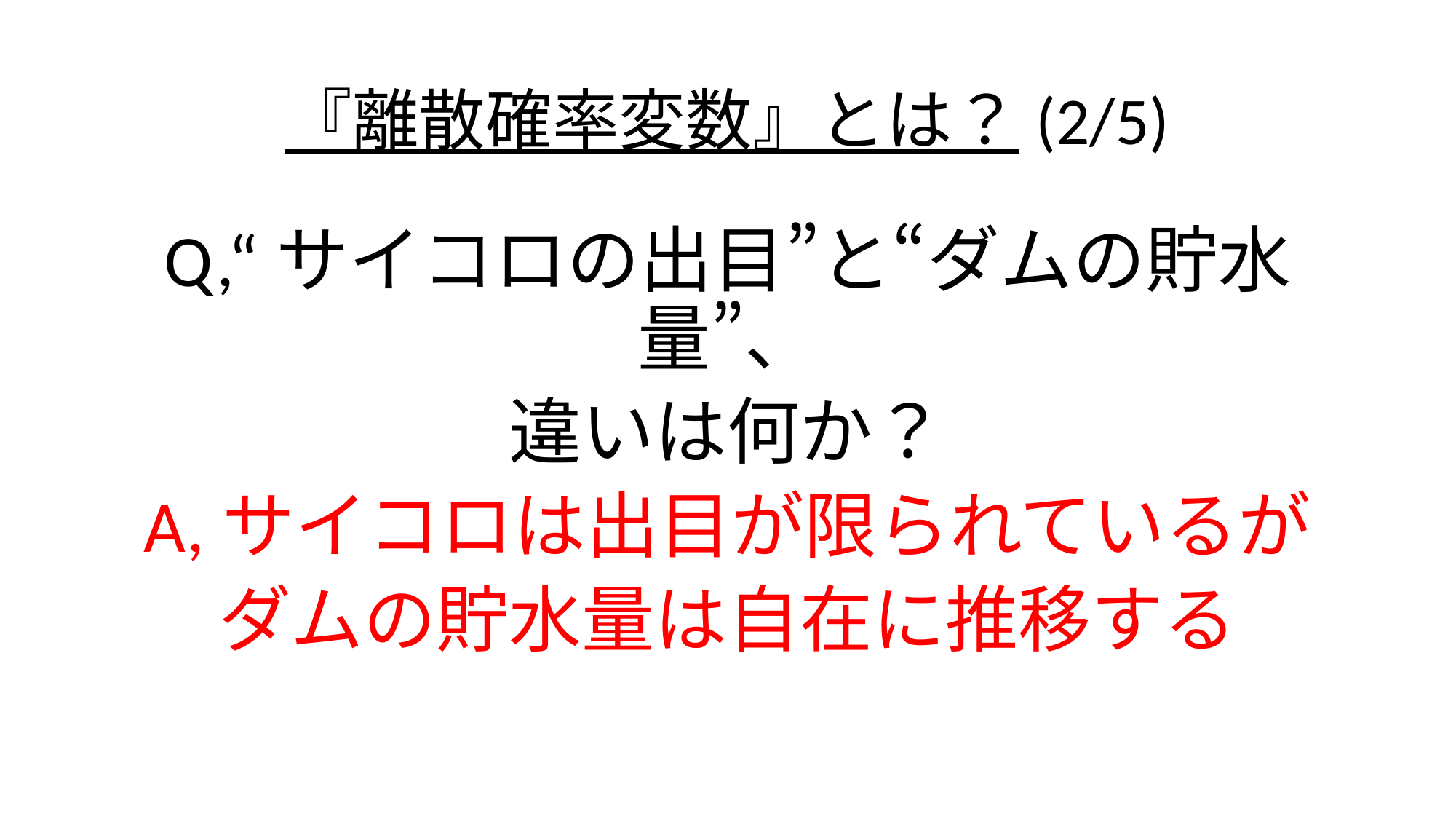

# 『離散確率変数』とは？(2/5)
Q,“サイコロの出目”と“ダムの貯水量”、
違いは何か？
A,サイコロは出目が限られているが
ダムの貯水量は自在に推移する